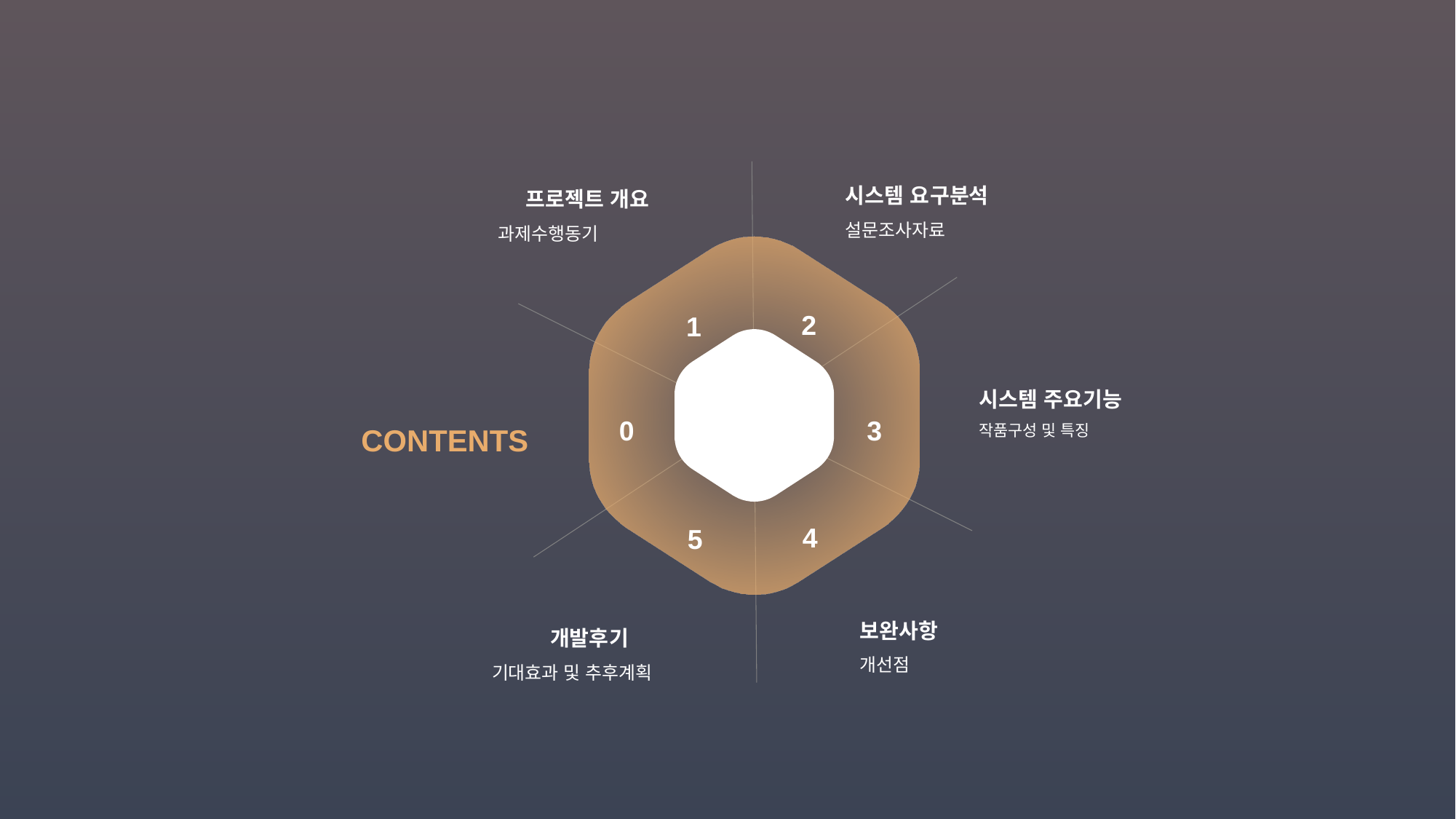

2
1
0
3
4
5
시스템 요구분석
설문조사자료
프로젝트 개요
                                  과제수행동기
시스템 주요기능
작품구성 및 특징
CONTENTS
보완사항
개선점
개발후기
기대효과 및 추후계획